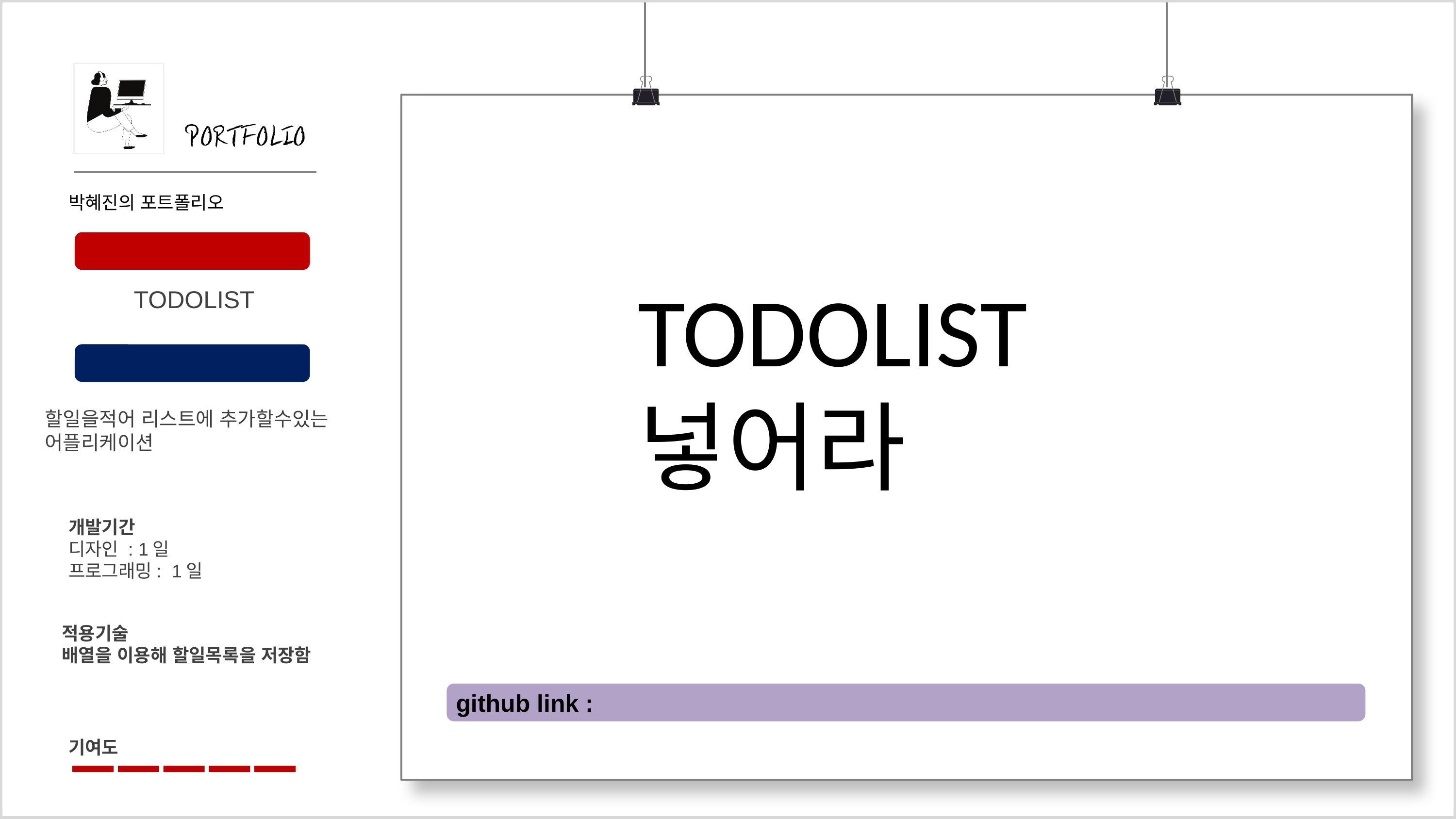

박혜진의 포트폴리오

프로젝트명
TODOLIST 넣어라
TODOLIST

상세설명
할일을적어 리스트에 추가할수있는
어플리케이션
개발기간
디자인 : 1일
프로그래밍:  1일
적용기술
배열을 이용해 할일목록을 저장함
github link :
기여도